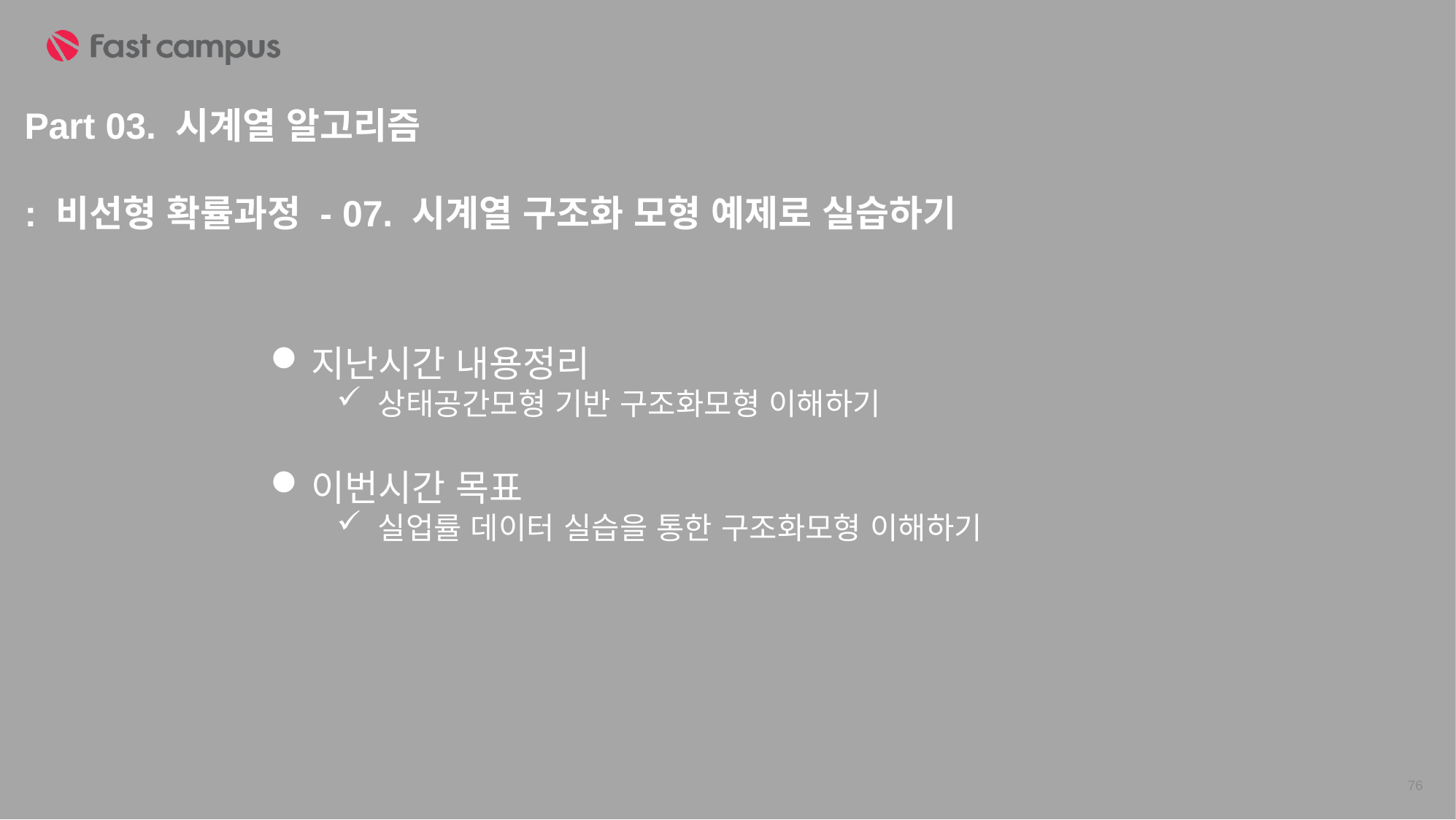

Part 03. 시계열 알고리즘

: 비선형 확률과정 - 07. 시계열 구조화 모형 예제로 실습하기
지난시간 내용정리
상태공간모형 기반 구조화모형 이해하기

이번시간 목표
실업률 데이터 실습을 통한 구조화모형 이해하기
76